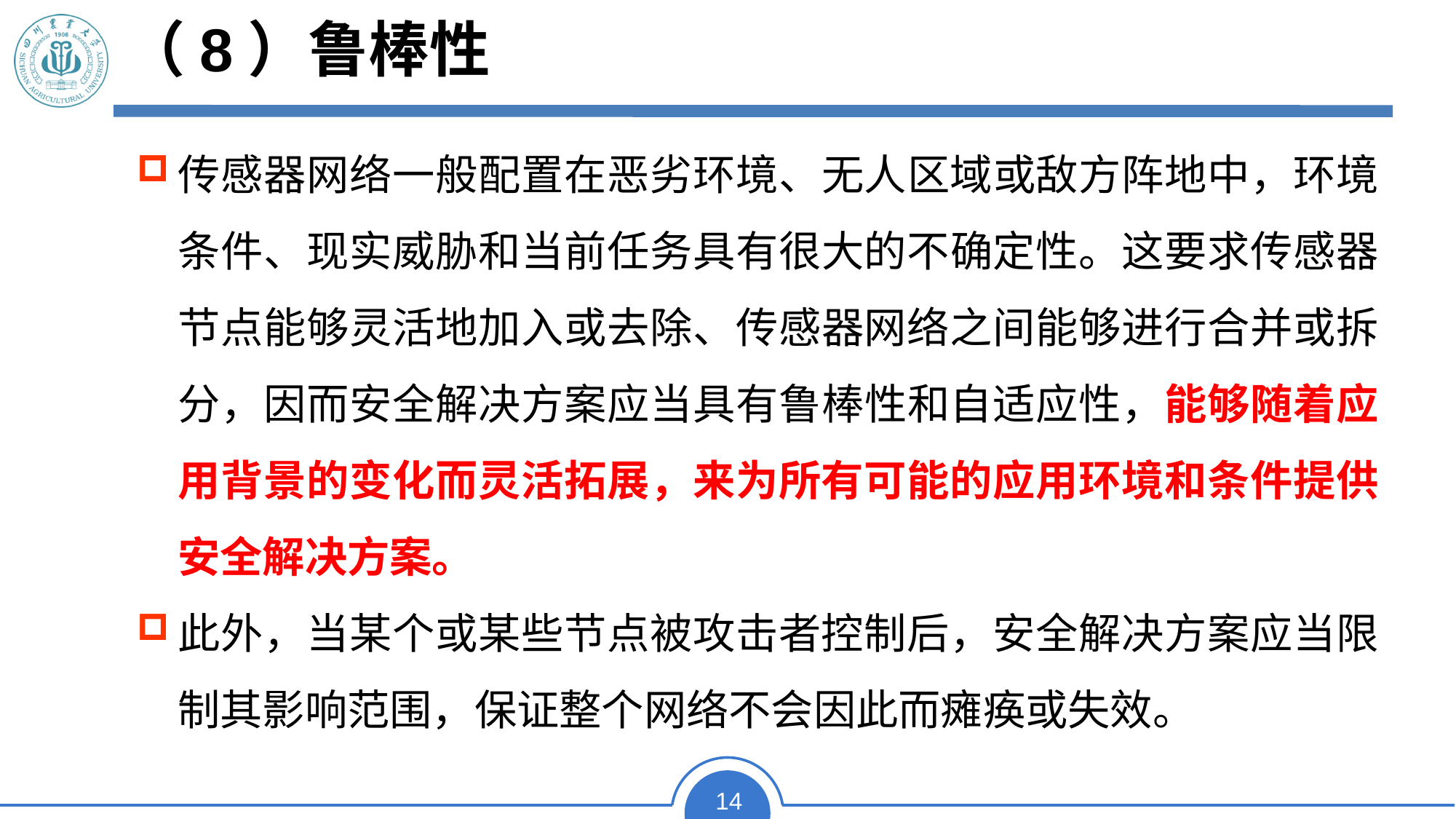

# （8）鲁棒性
传感器网络一般配置在恶劣环境、无人区域或敌方阵地中，环境条件、现实威胁和当前任务具有很大的不确定性。这要求传感器节点能够灵活地加入或去除、传感器网络之间能够进行合并或拆分，因而安全解决方案应当具有鲁棒性和自适应性，能够随着应用背景的变化而灵活拓展，来为所有可能的应用环境和条件提供安全解决方案。
此外，当某个或某些节点被攻击者控制后，安全解决方案应当限制其影响范围，保证整个网络不会因此而瘫痪或失效。